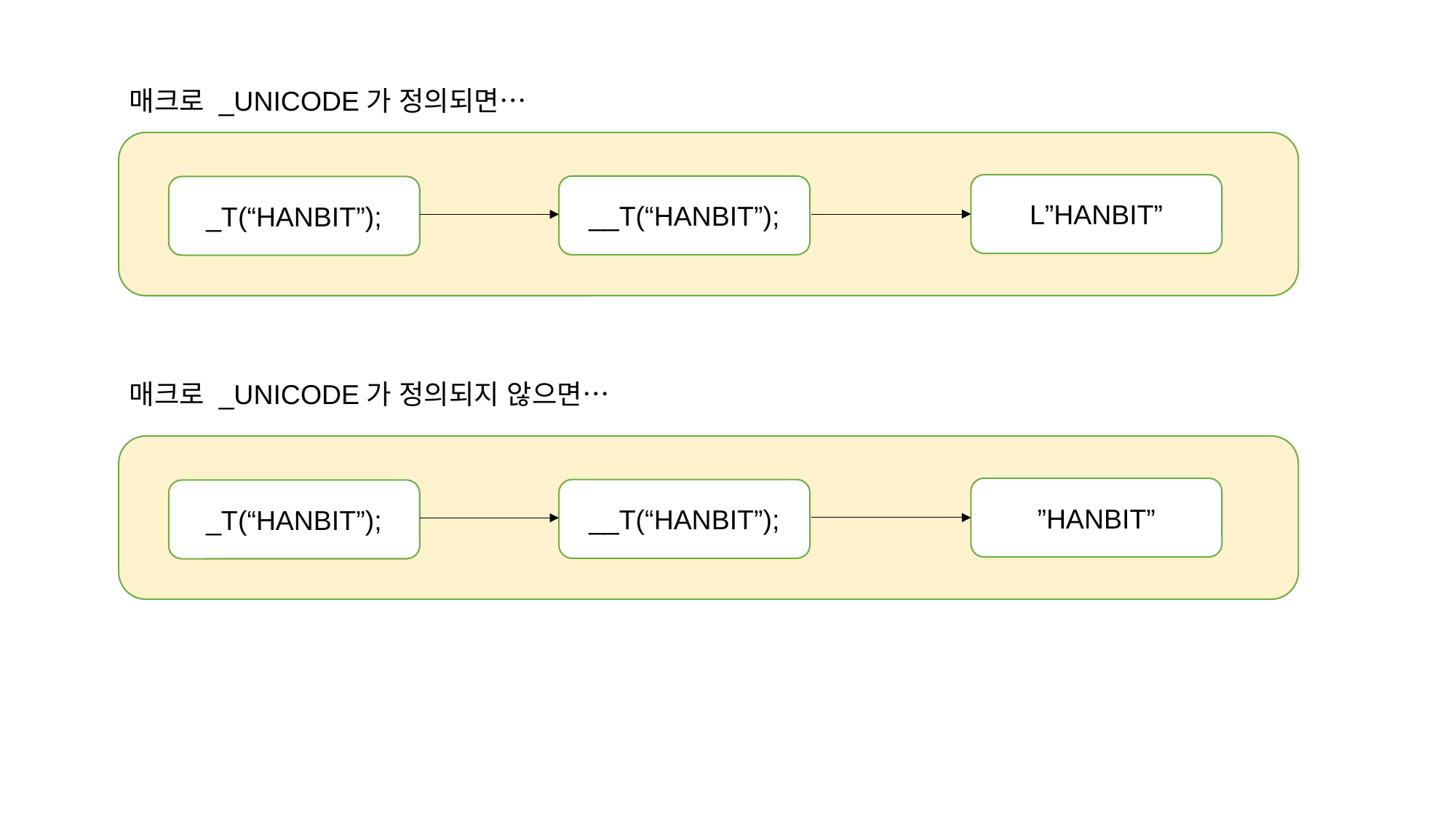

매크로 _UNICODE가 정의되면…

L”HANBIT”
__T(“HANBIT”);
_T(“HANBIT”);
매크로 _UNICODE가 정의되지 않으면…

”HANBIT”
__T(“HANBIT”);
_T(“HANBIT”);